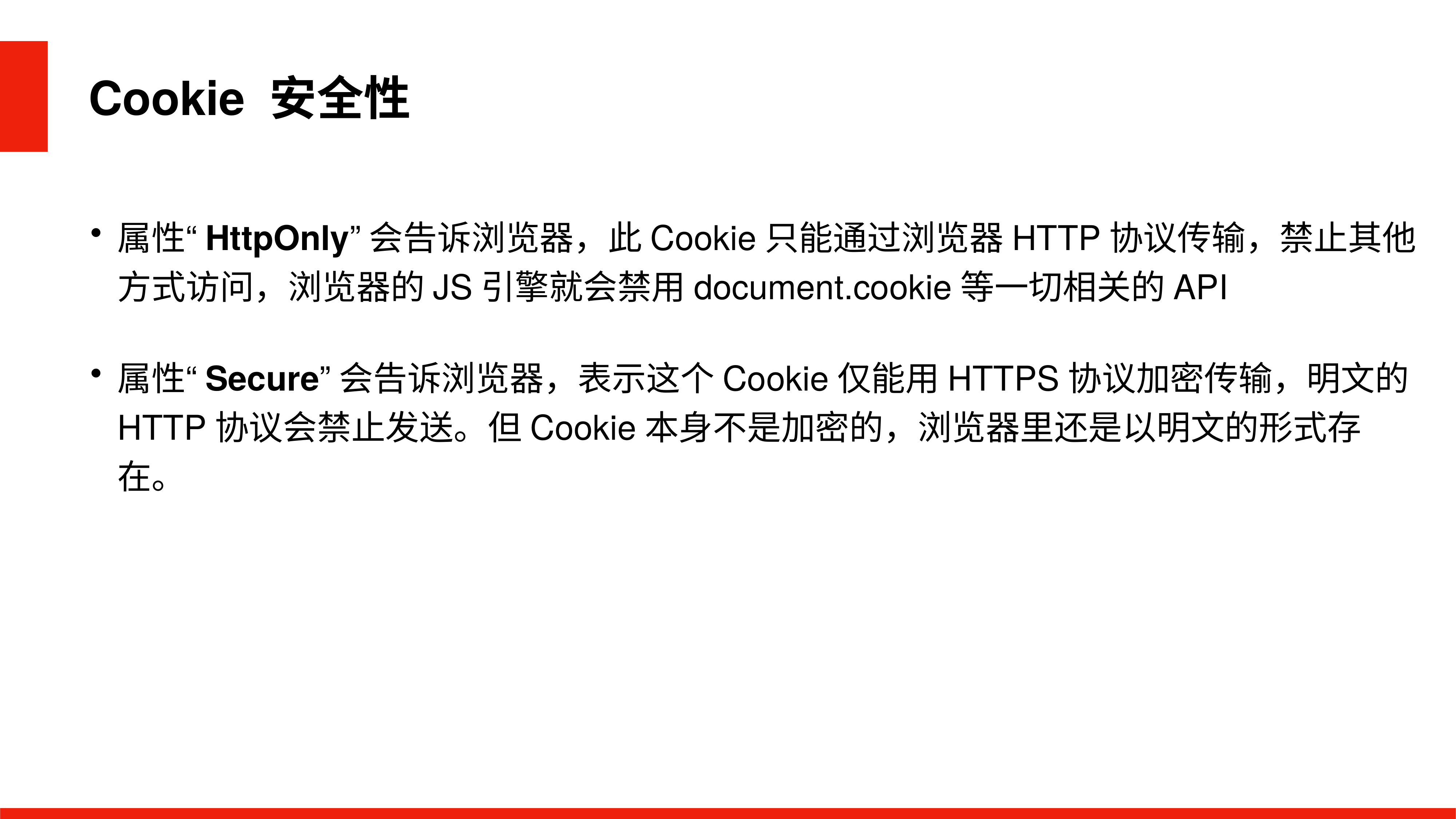

Cookie 安全性
属性“HttpOnly”会告诉浏览器，此Cookie只能通过浏览器HTTP协议传输，禁止其他方式访问，浏览器的JS引擎就会禁用document.cookie等一切相关的API
属性“Secure”会告诉浏览器，表示这个Cookie仅能用HTTPS协议加密传输，明文的HTTP协议会禁止发送。但Cookie本身不是加密的，浏览器里还是以明文的形式存在。
47